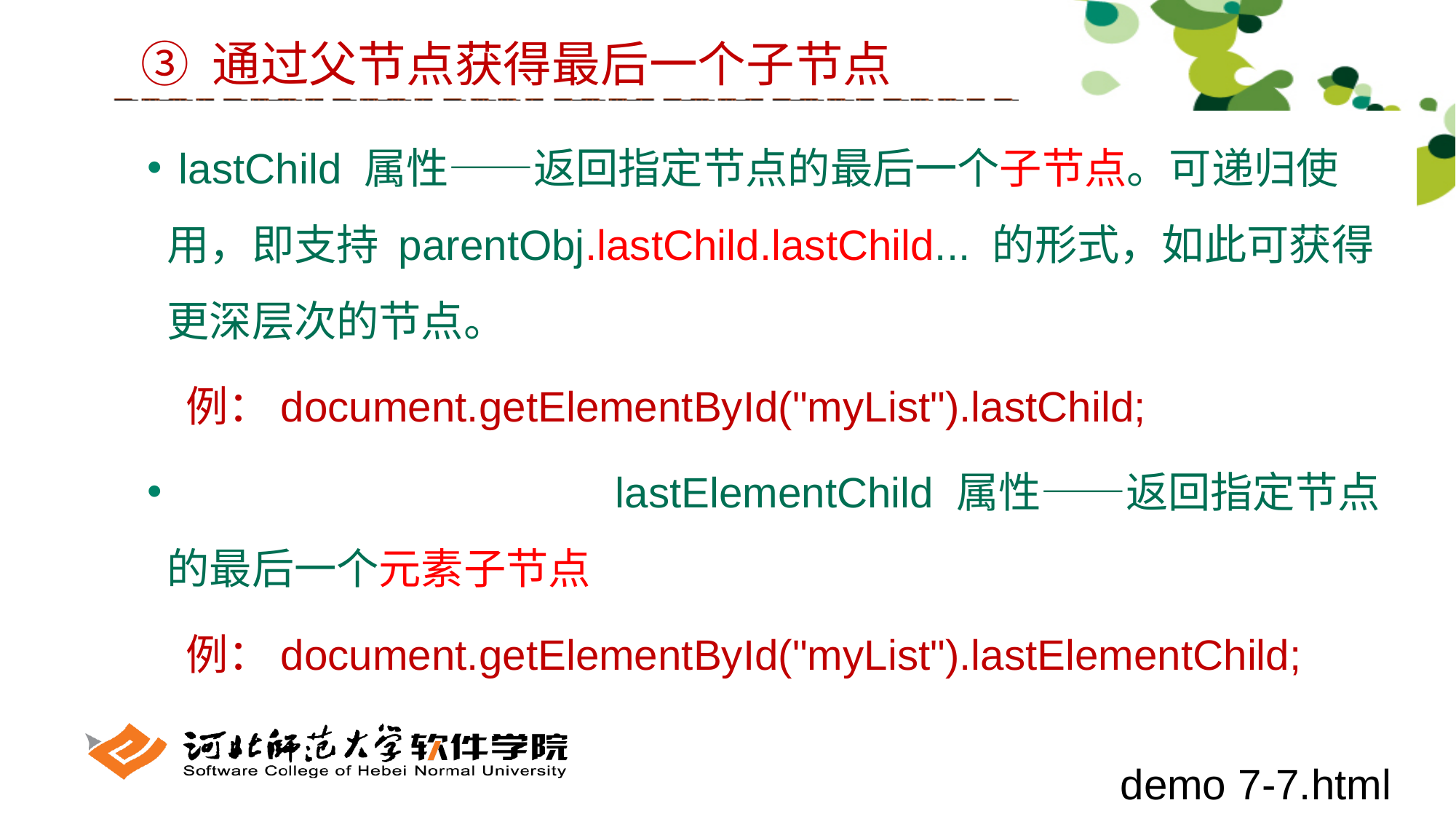

③ 通过父节点获得最后一个子节点
 lastChild 属性——返回指定节点的最后一个子节点。可递归使用，即支持 parentObj.lastChild.lastChild... 的形式，如此可获得更深层次的节点。
   例：document.getElementById("myList").lastChild;
				 lastElementChild 属性——返回指定节点的最后一个元素子节点
   例：document.getElementById("myList").lastElementChild;

demo 7-7.html